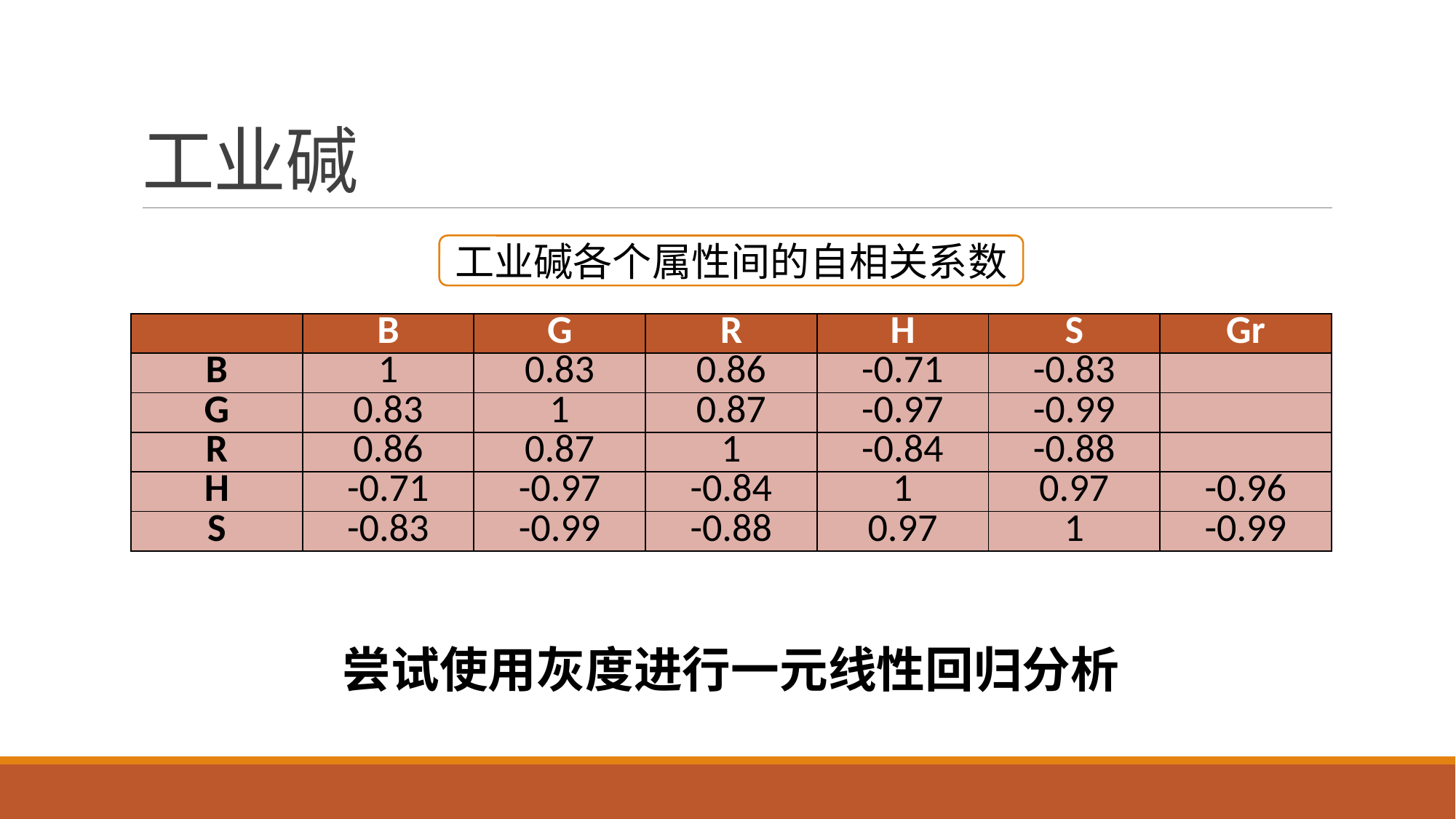

# 工业碱
工业碱各个属性间的自相关系数
|  | B | G | R | H | S | Gr |
| --- | --- | --- | --- | --- | --- | --- |
| B | 1 | 0.83 | 0.86 | -0.71 | -0.83 |  |
| G | 0.83 | 1 | 0.87 | -0.97 | -0.99 |  |
| R | 0.86 | 0.87 | 1 | -0.84 | -0.88 |  |
| H | -0.71 | -0.97 | -0.84 | 1 | 0.97 | -0.96 |
| S | -0.83 | -0.99 | -0.88 | 0.97 | 1 | -0.99 |
尝试使用灰度进行一元线性回归分析